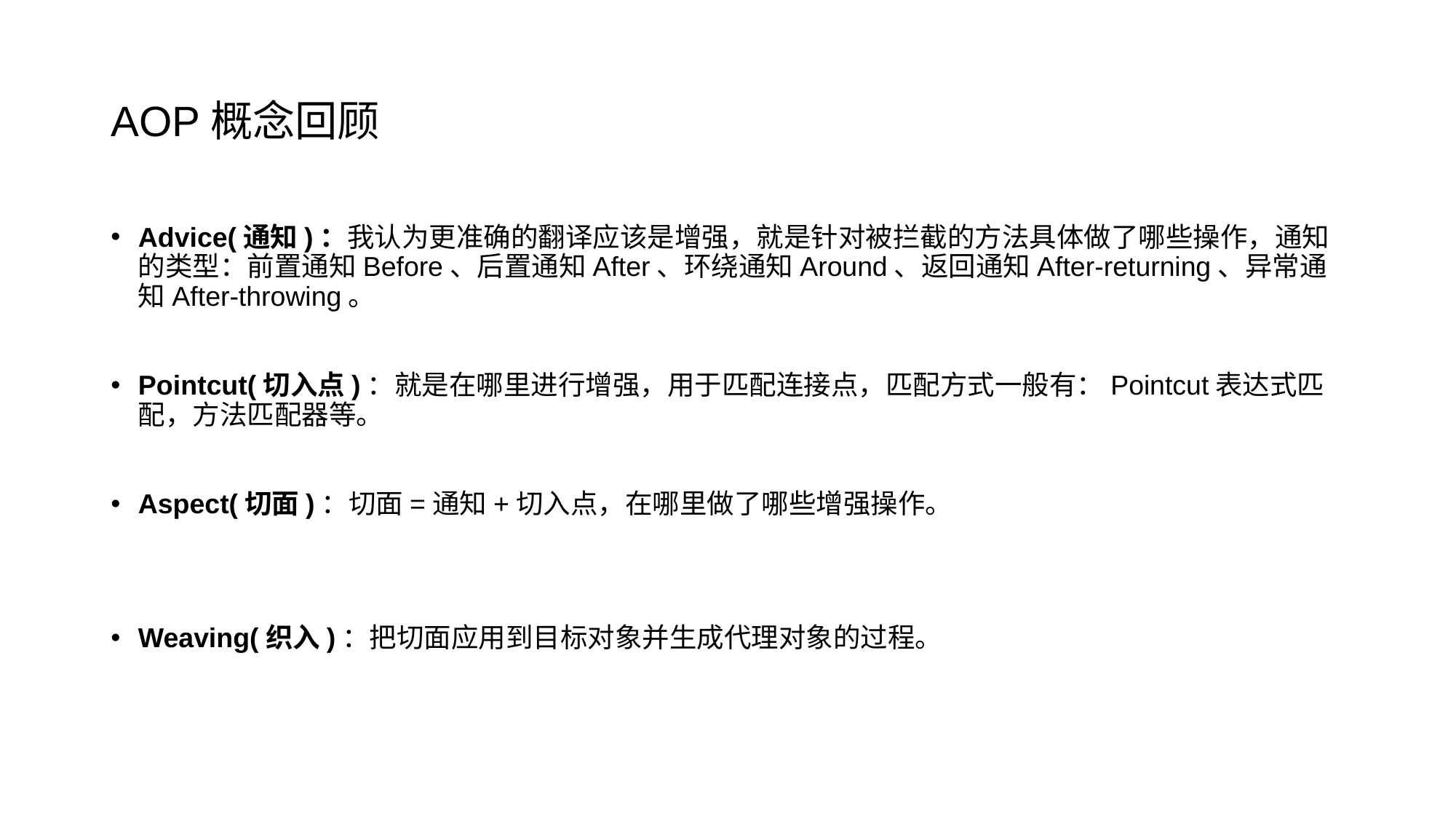

# AOP概念回顾
Advice(通知)：我认为更准确的翻译应该是增强，就是针对被拦截的方法具体做了哪些操作，通知的类型：前置通知Before、后置通知After、环绕通知Around、返回通知After-returning、异常通知After-throwing。

Pointcut(切入点)：就是在哪里进行增强，用于匹配连接点，匹配方式一般有：Pointcut表达式匹配，方法匹配器等。

Aspect(切面)：切面=通知+切入点，在哪里做了哪些增强操作。

Weaving(织入)：把切面应用到目标对象并生成代理对象的过程。